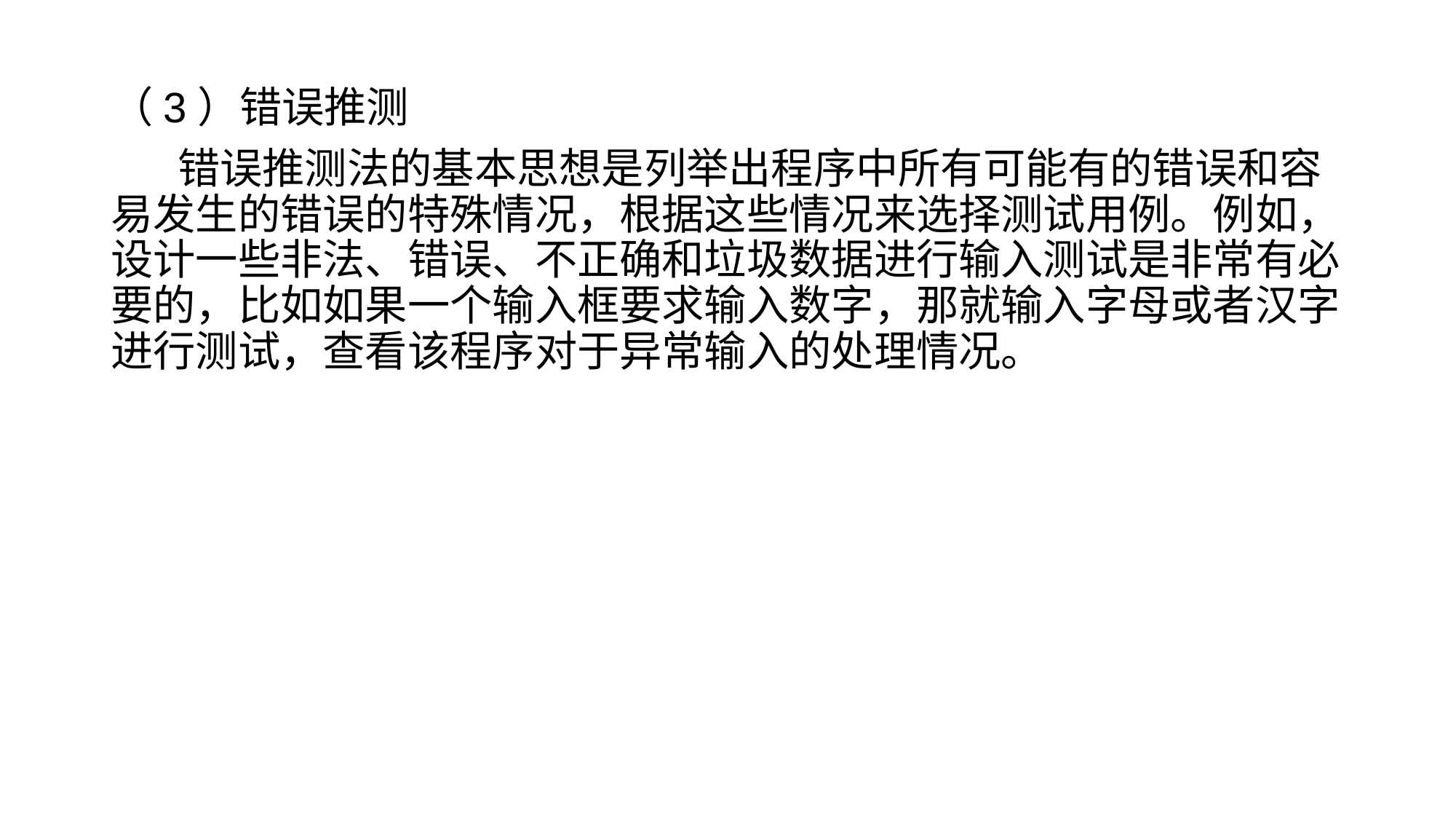

（3）错误推测
      错误推测法的基本思想是列举出程序中所有可能有的错误和容易发生的错误的特殊情况，根据这些情况来选择测试用例。例如，设计一些非法、错误、不正确和垃圾数据进行输入测试是非常有必要的，比如如果一个输入框要求输入数字，那就输入字母或者汉字进行测试，查看该程序对于异常输入的处理情况。